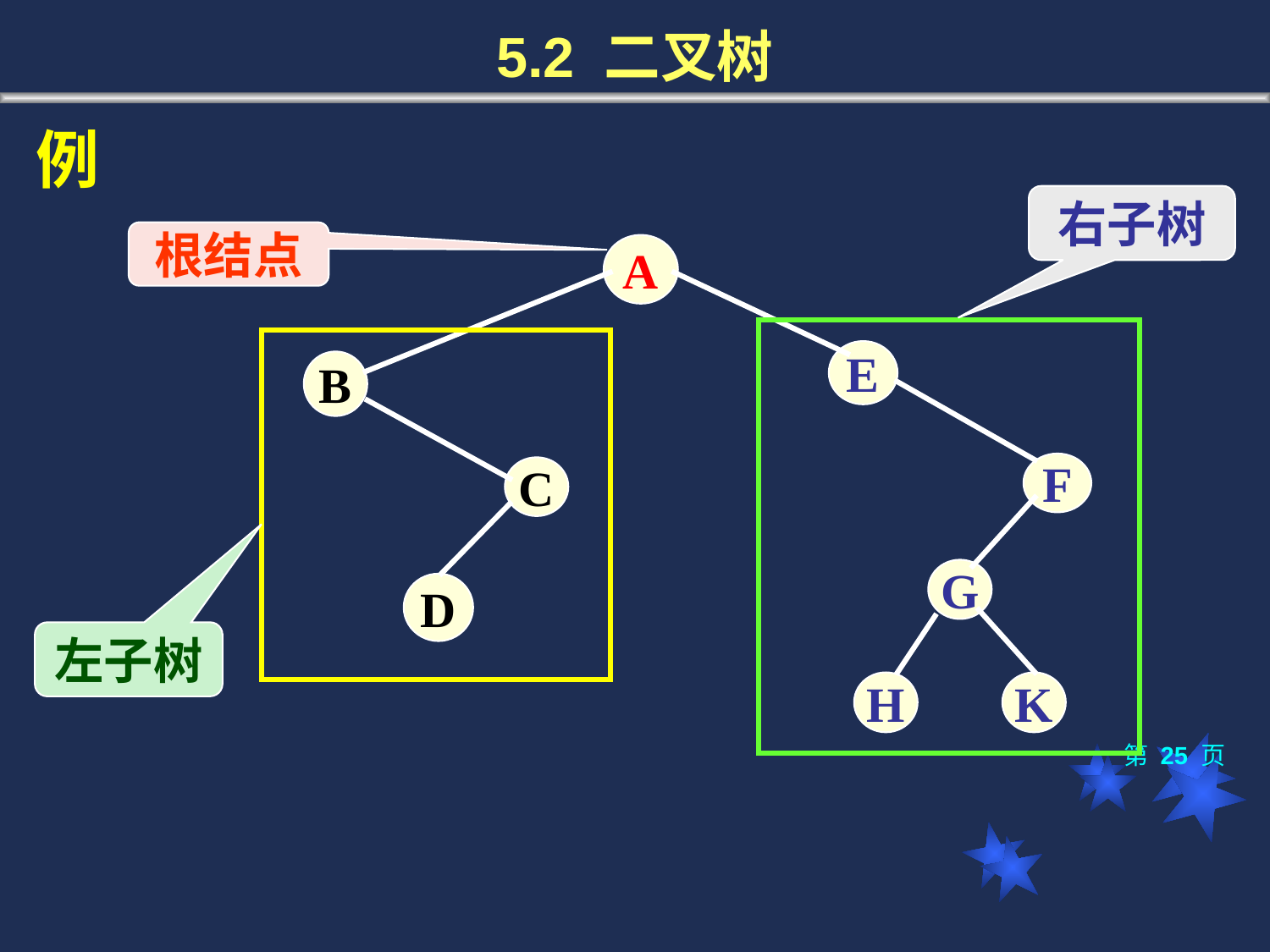

# 5.2 二叉树
例
右子树
根结点
A

E
B

F
C

G
D

左子树
H
K
第 25 页